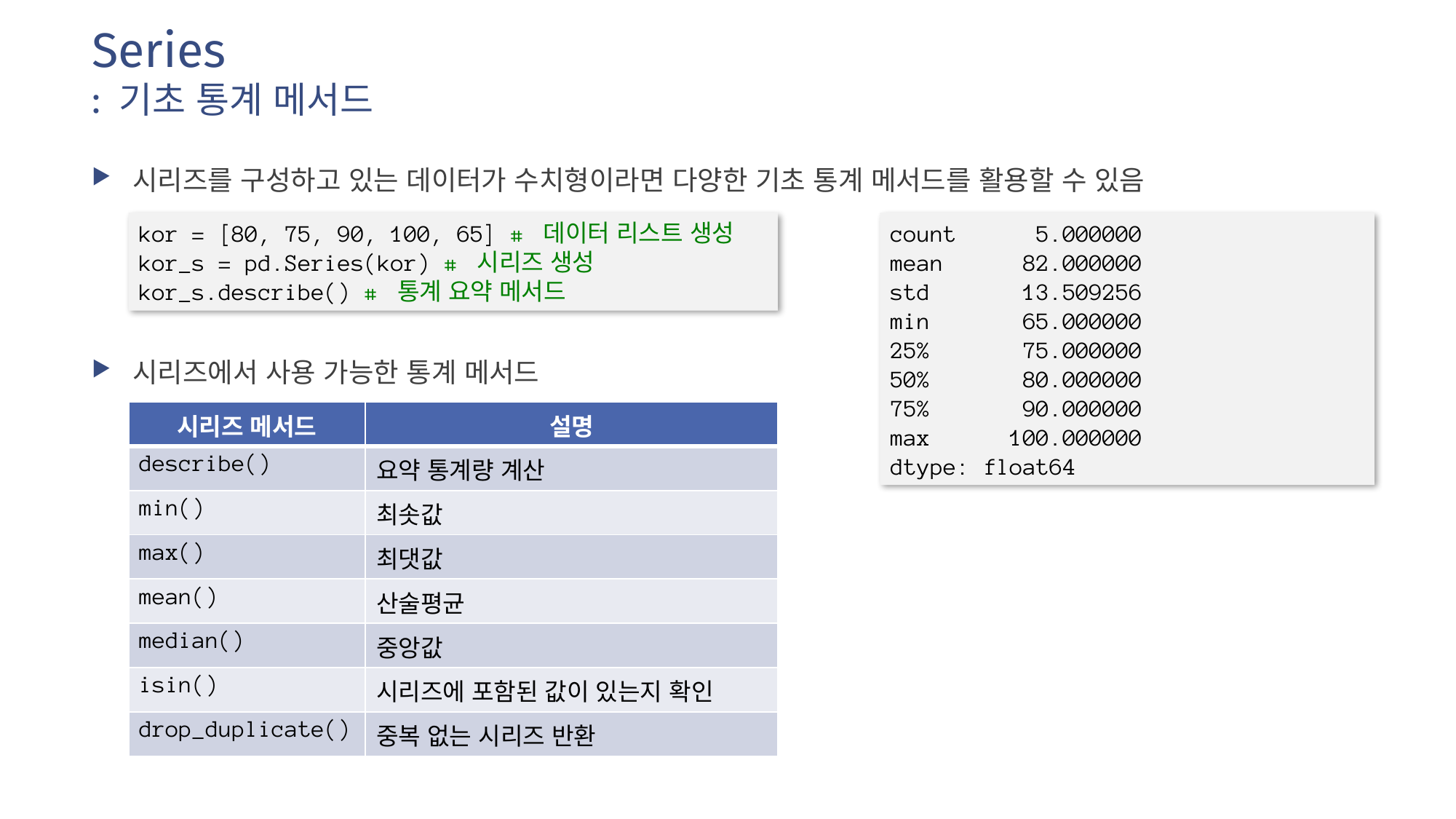

# Series : 기초 통계 메서드
시리즈를 구성하고 있는 데이터가 수치형이라면 다양한 기초 통계 메서드를 활용할 수 있음

시리즈에서 사용 가능한 통계 메서드

kor = [80, 75, 90, 100, 65] # 데이터 리스트 생성
kor_s = pd.Series(kor) # 시리즈 생성
kor_s.describe() # 통계 요약 메서드
count      5.000000
mean      82.000000
std       13.509256
min       65.000000
25%       75.000000
50%       80.000000
75%       90.000000
max      100.000000
dtype: float64
| 시리즈 메서드 | 설명 |
| --- | --- |
| describe() | 요약 통계량 계산 |
| min() | 최솟값 |
| max() | 최댓값 |
| mean() | 산술평균 |
| median() | 중앙값 |
| isin() | 시리즈에 포함된 값이 있는지 확인 |
| drop\_duplicate() | 중복 없는 시리즈 반환 |